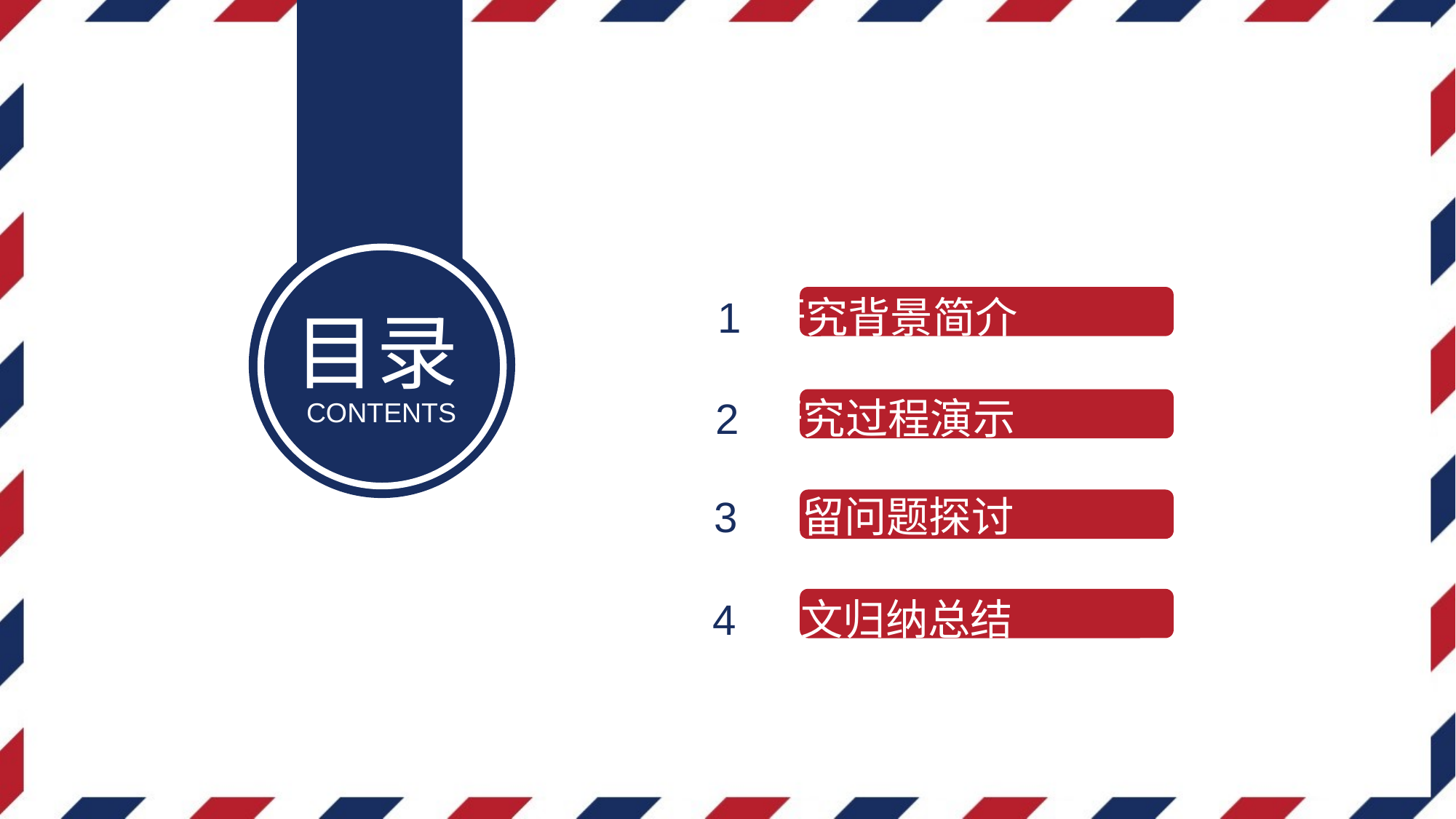

1 研究背景简介

目录
2 研究过程演示

CONTENTS
3 遗留问题探讨

4 论文归纳总结